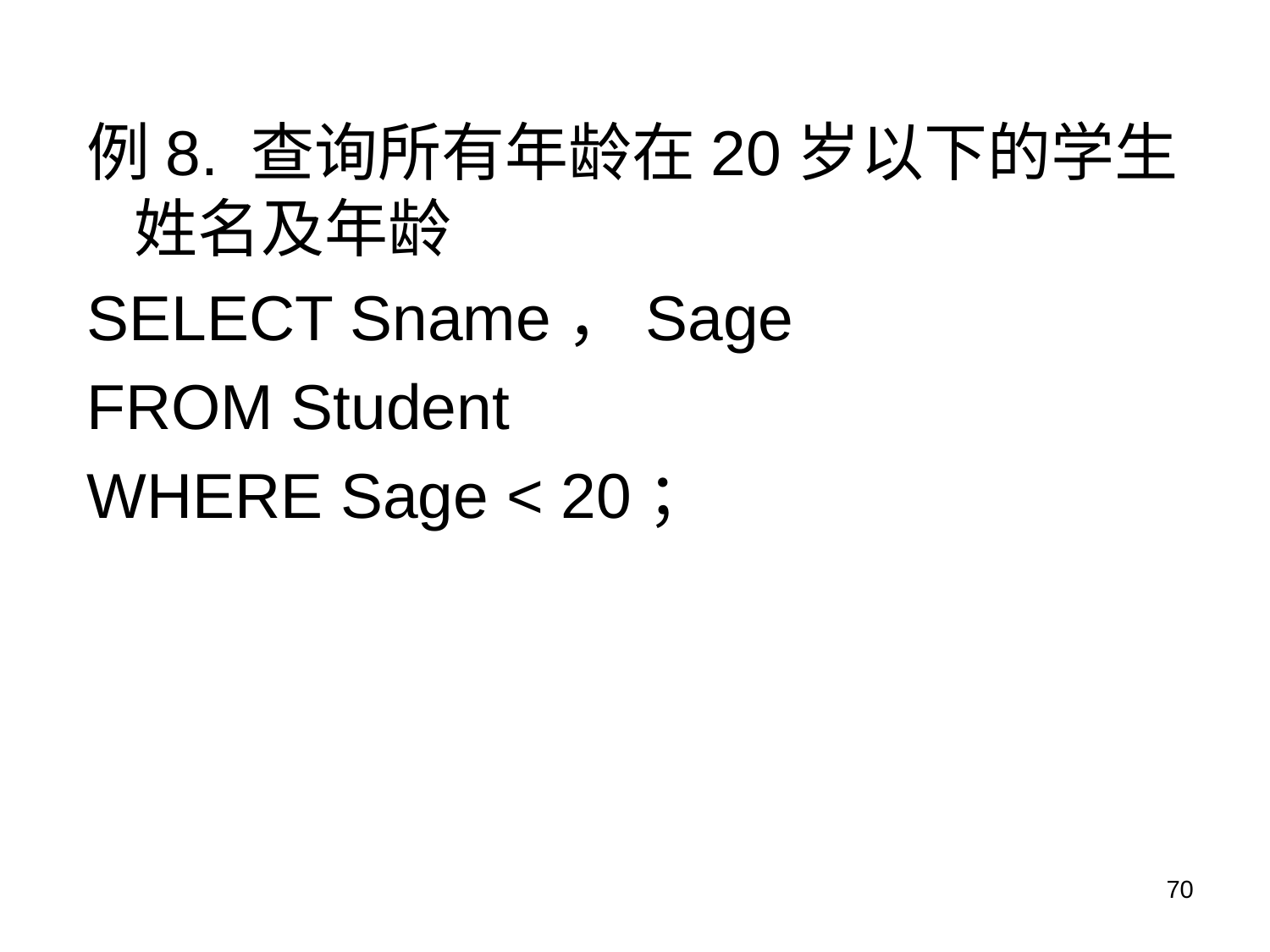

例8. 查询所有年龄在20岁以下的学生姓名及年龄
SELECT Sname，Sage
FROM Student
WHERE Sage < 20；

70